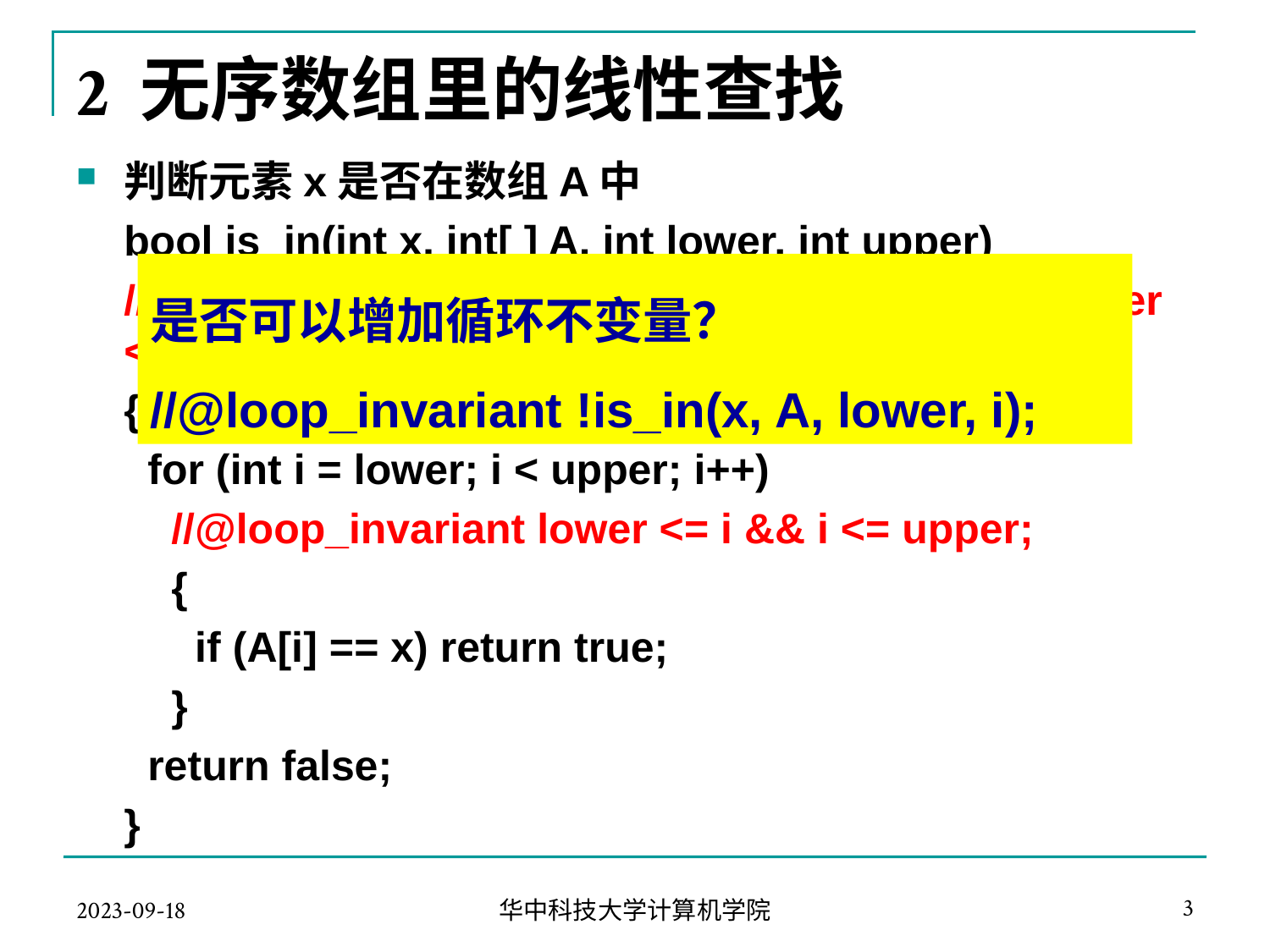

# 2 无序数组里的线性查找
判断元素x是否在数组A中
	bool is_in(int x, int[ ] A, int lower, int upper)
	//@requires 0 <= lower && lower <= upper && upper <= \length(A);
	{
	  for (int i = lower; i < upper; i++)
	    //@loop_invariant lower <= i && i <= upper;
	    {
	      if (A[i] == x) return true;
	    }
	  return false;
	}
是否可以增加循环不变量？
//@loop_invariant !is_in(x, A, lower, i);
2023-09-18
3
华中科技大学计算机学院